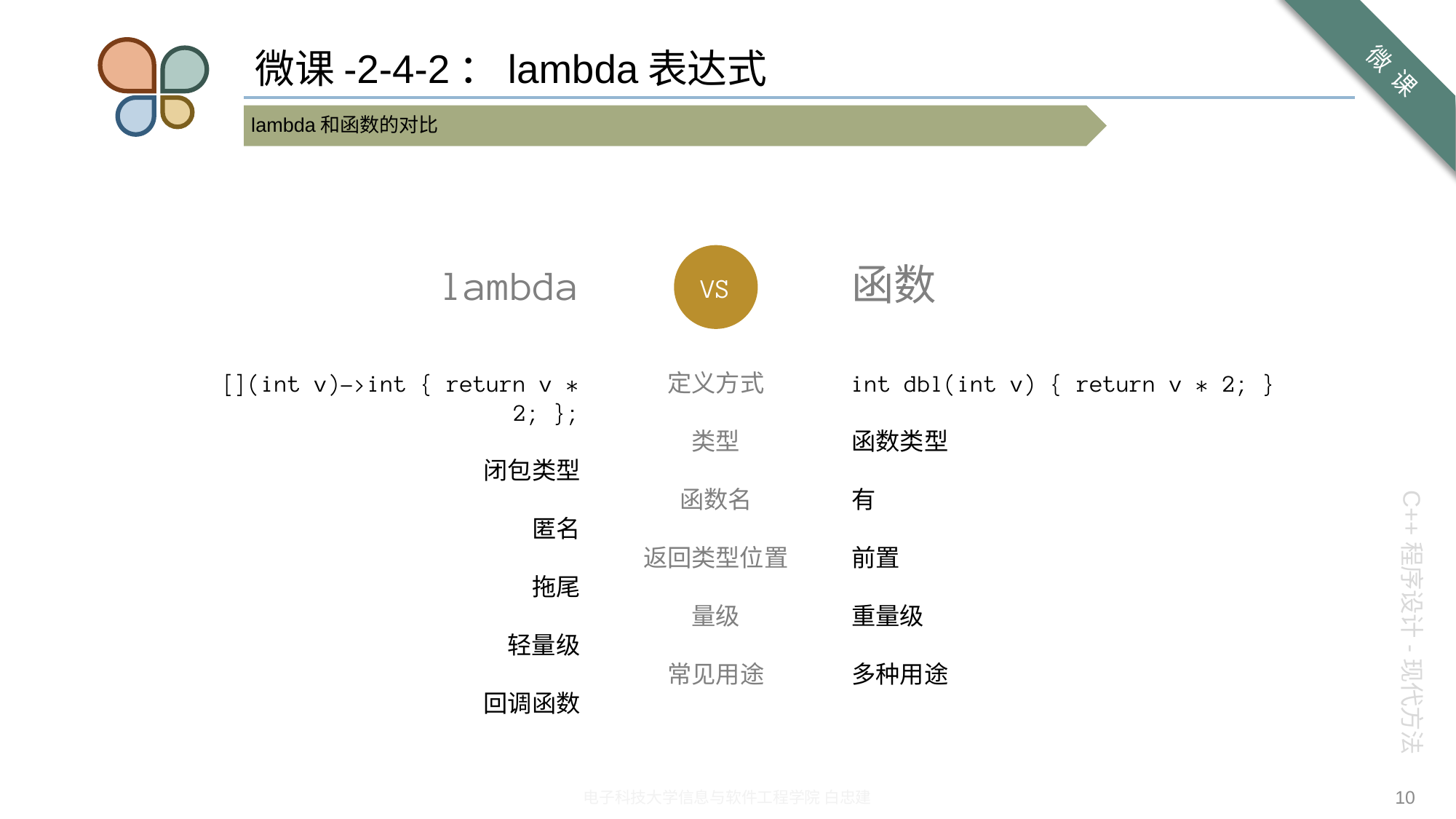

# 微课-2-4-2：lambda表达式
lambda和函数的对比
VS
lambda
函数
[](int v)->int { return v * 2; };

闭包类型

匿名

拖尾

轻量级

回调函数
定义方式

类型

函数名

返回类型位置

量级

常见用途
int dbl(int v) { return v * 2; }

函数类型

有

前置

重量级

多种用途
10